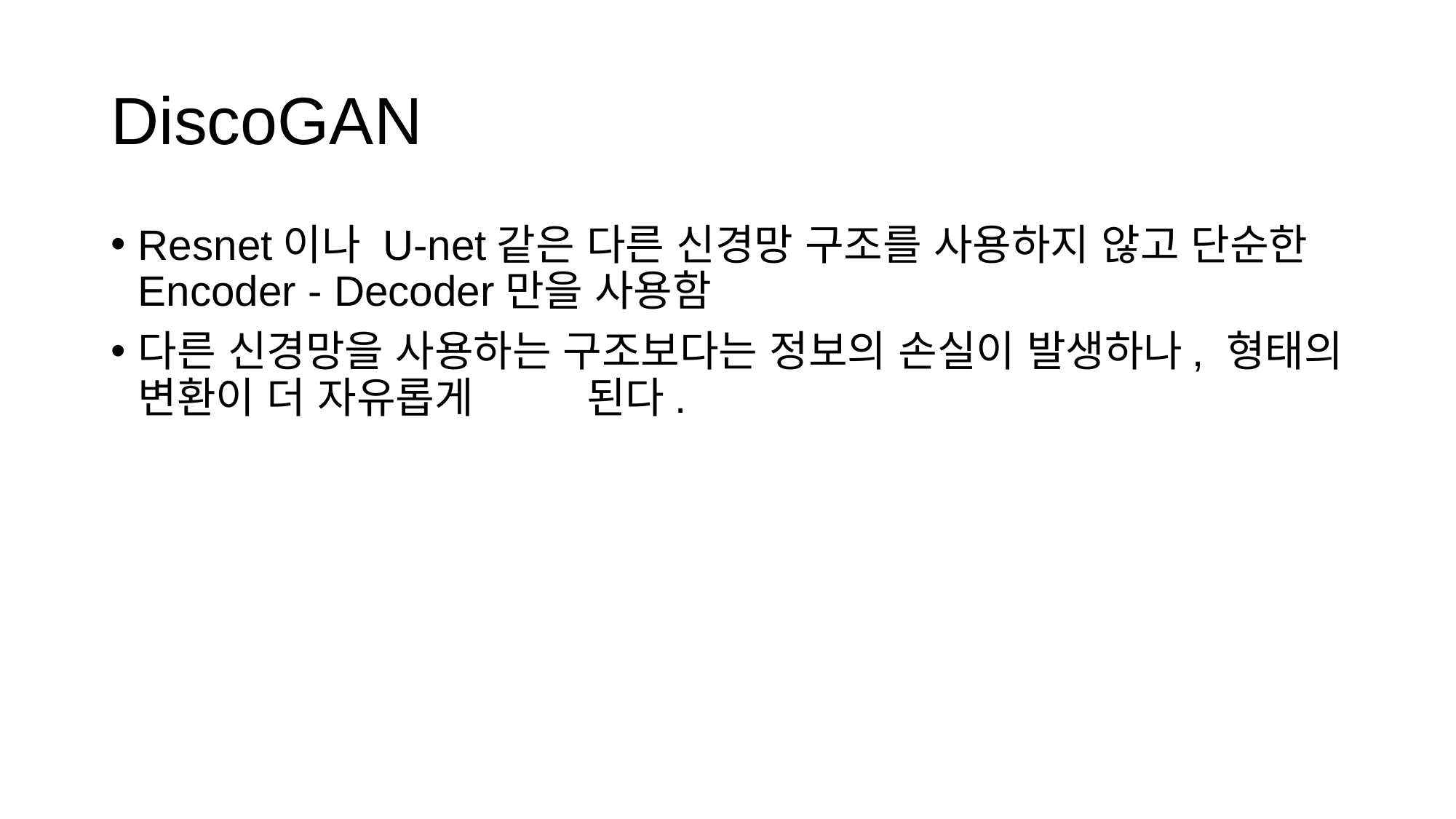

# DiscoGAN
Resnet이나 U-net같은 다른 신경망 구조를 사용하지 않고 단순한 Encoder - Decoder만을 사용함
다른 신경망을 사용하는 구조보다는 정보의 손실이 발생하나, 형태의 변환이 더 자유롭게	 된다.